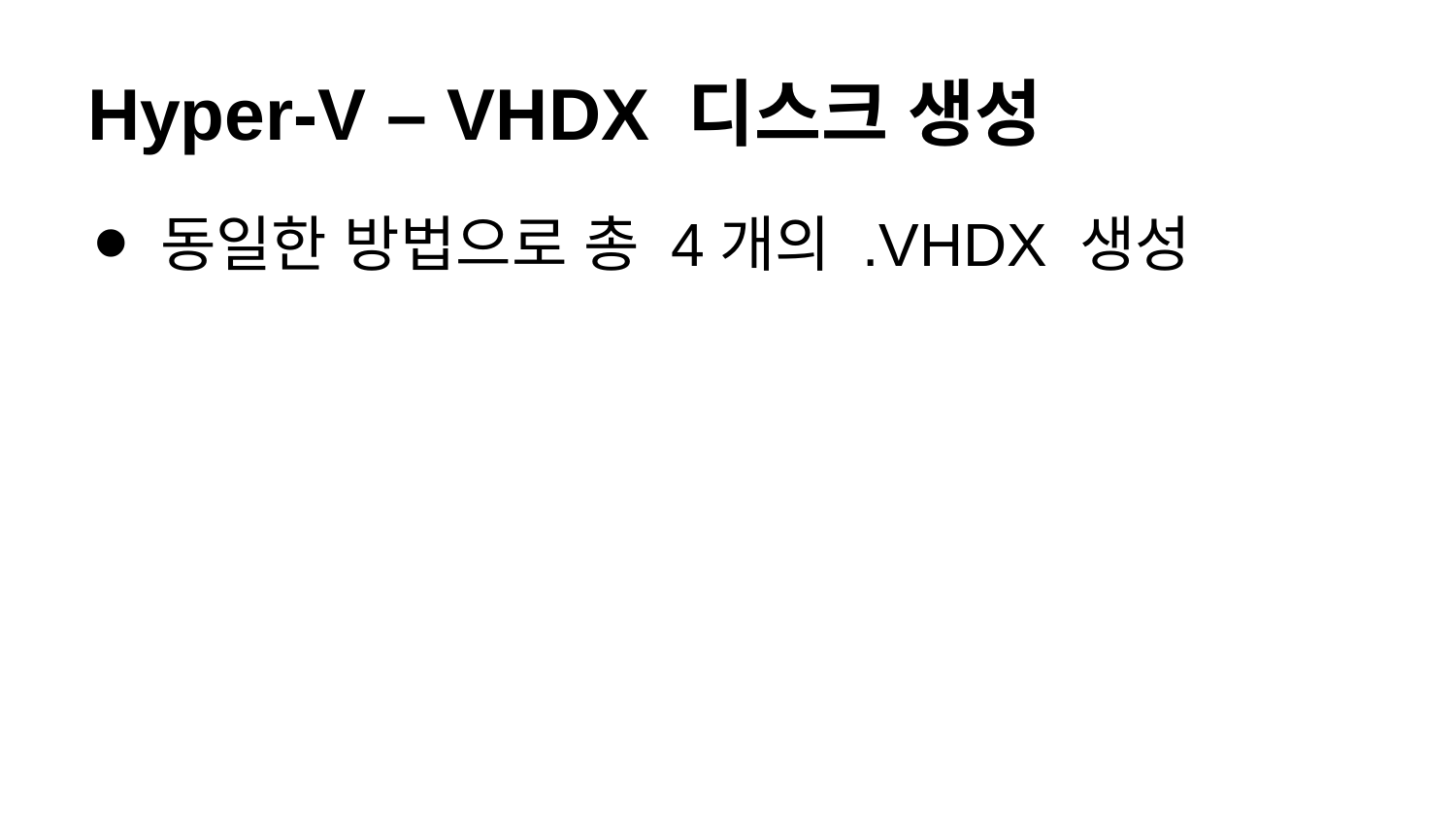

# Hyper-V – VHDX 디스크 생성
동일한 방법으로 총 4개의 .VHDX 생성